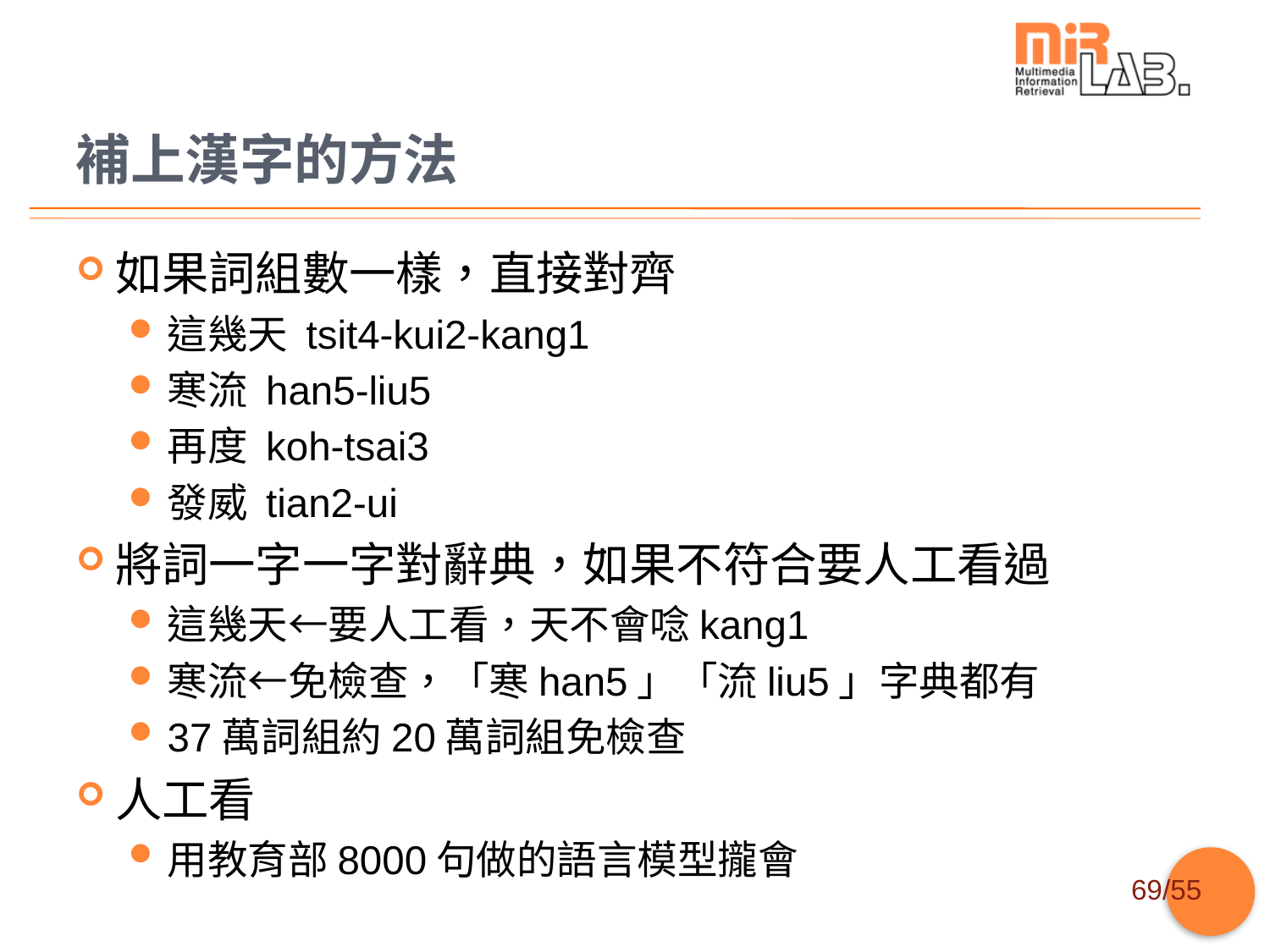

# 補上漢字的方法
如果詞組數一樣，直接對齊
這幾天 tsit4-kui2-kang1
寒流 han5-liu5
再度 koh-tsai3
發威 tian2-ui
將詞一字一字對辭典，如果不符合要人工看過
這幾天←要人工看，天不會唸kang1
寒流←免檢查，「寒han5」「流liu5」字典都有
37萬詞組約20萬詞組免檢查
人工看
用教育部8000句做的語言模型攏會